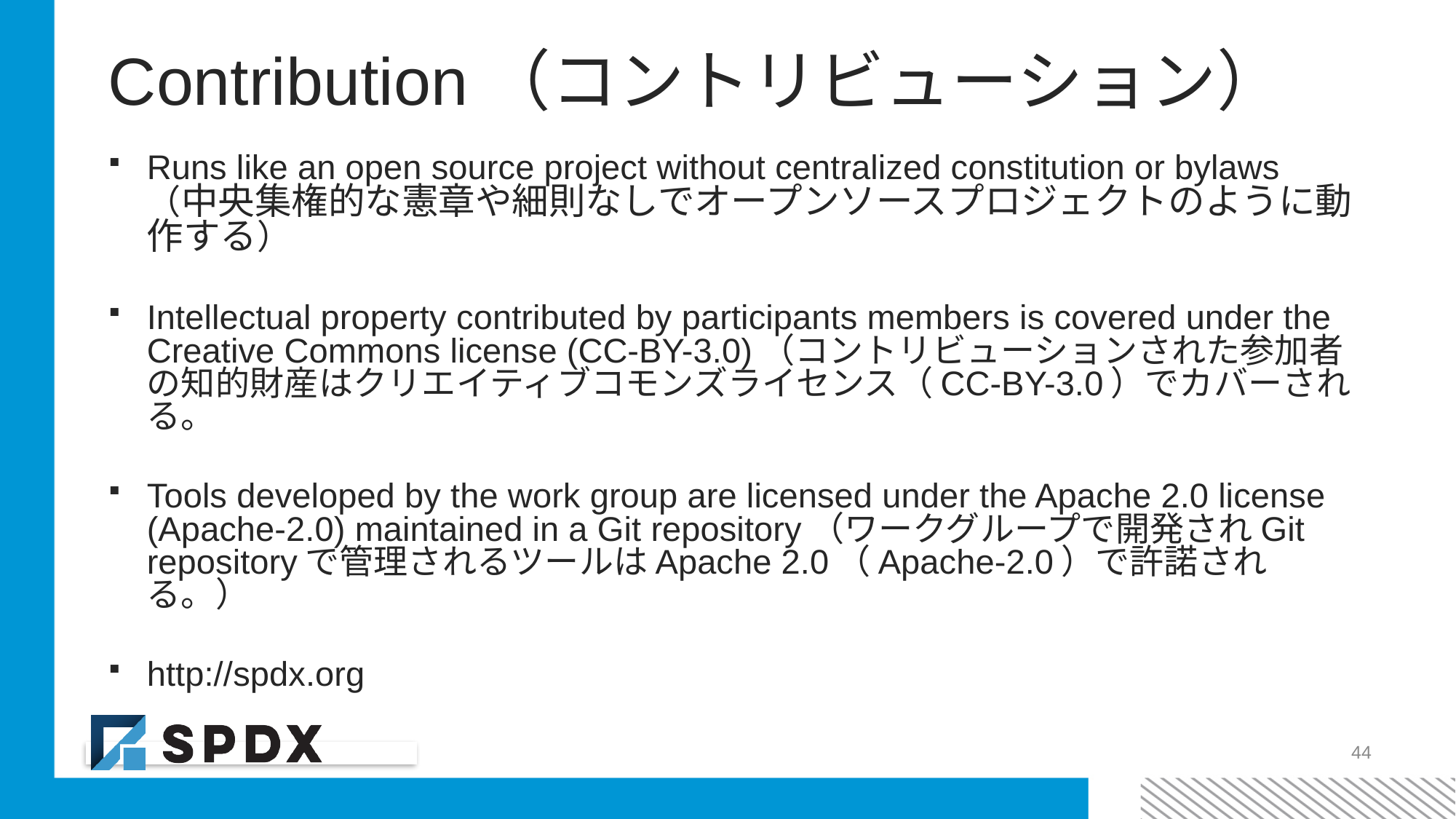

# Contribution（コントリビューション）
Runs like an open source project without centralized constitution or bylaws（中央集権的な憲章や細則なしでオープンソースプロジェクトのように動作する）

Intellectual property contributed by participants members is covered under the Creative Commons license (CC-BY-3.0)（コントリビューションされた参加者の知的財産はクリエイティブコモンズライセンス（CC-BY-3.0）でカバーされる。

Tools developed by the work group are licensed under the Apache 2.0 license (Apache-2.0) maintained in a Git repository（ワークグループで開発されGit repositoryで管理されるツールはApache 2.0（Apache-2.0）で許諾される。）

http://spdx.org

44